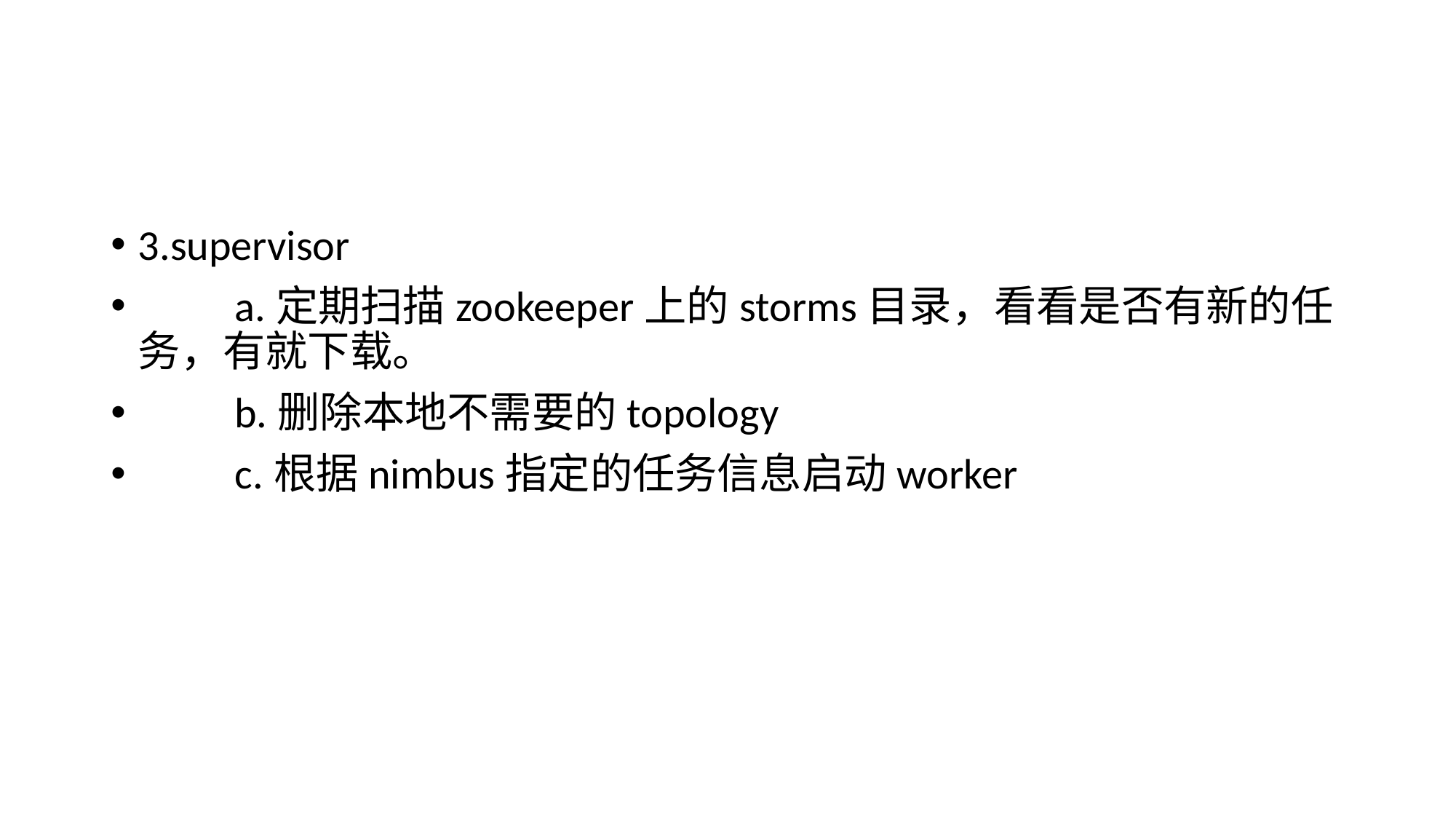

#
3.supervisor
          a.定期扫描zookeeper上的storms目录，看看是否有新的任务，有就下载。
          b.删除本地不需要的topology
          c.根据nimbus指定的任务信息启动worker